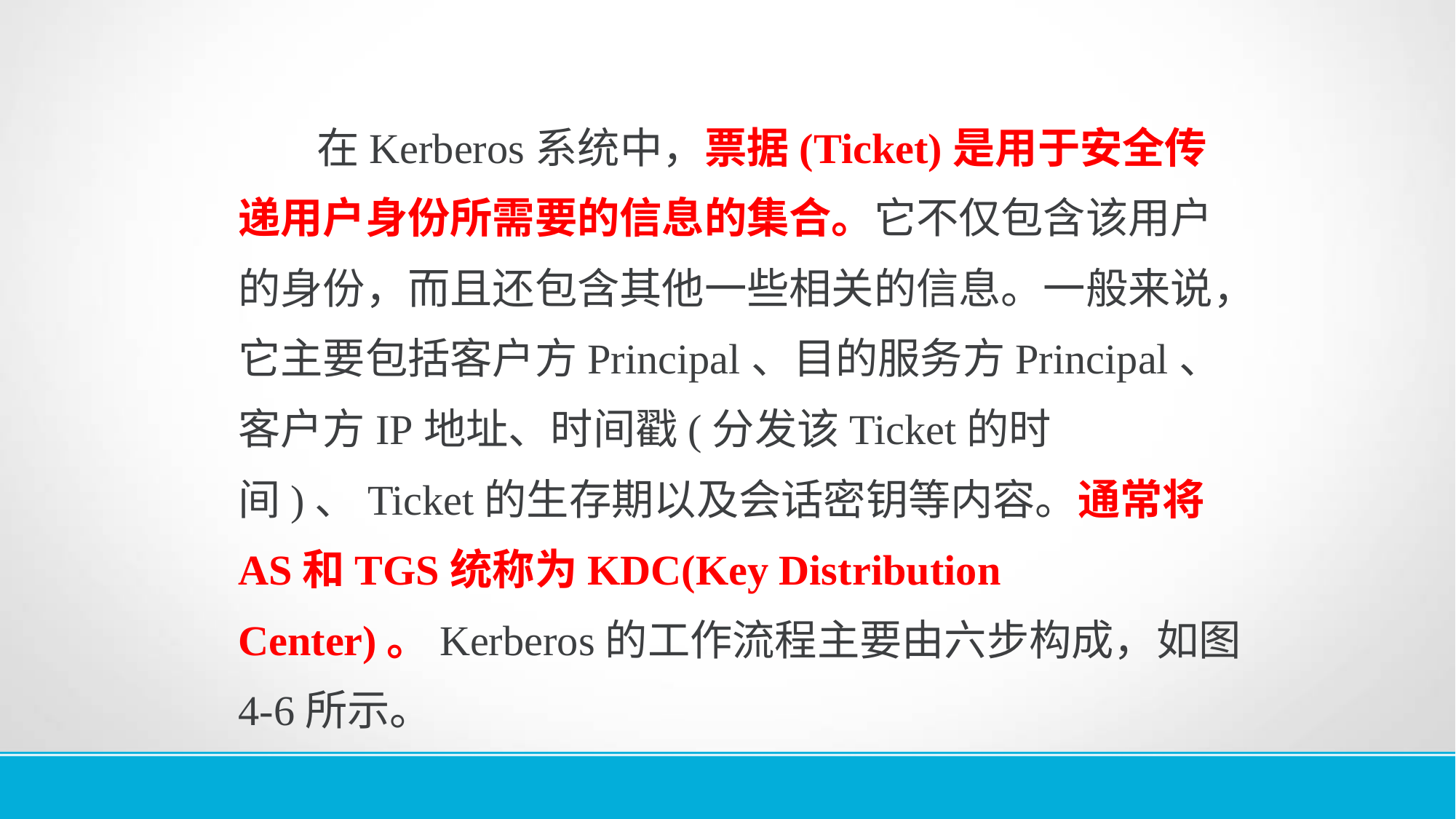

在Kerberos系统中，票据(Ticket)是用于安全传递用户身份所需要的信息的集合。它不仅包含该用户的身份，而且还包含其他一些相关的信息。一般来说，它主要包括客户方Principal、目的服务方Principal、客户方IP地址、时间戳(分发该Ticket的时间)、Ticket的生存期以及会话密钥等内容。通常将AS和TGS统称为KDC(Key Distribution Center)。Kerberos的工作流程主要由六步构成，如图4-6所示。